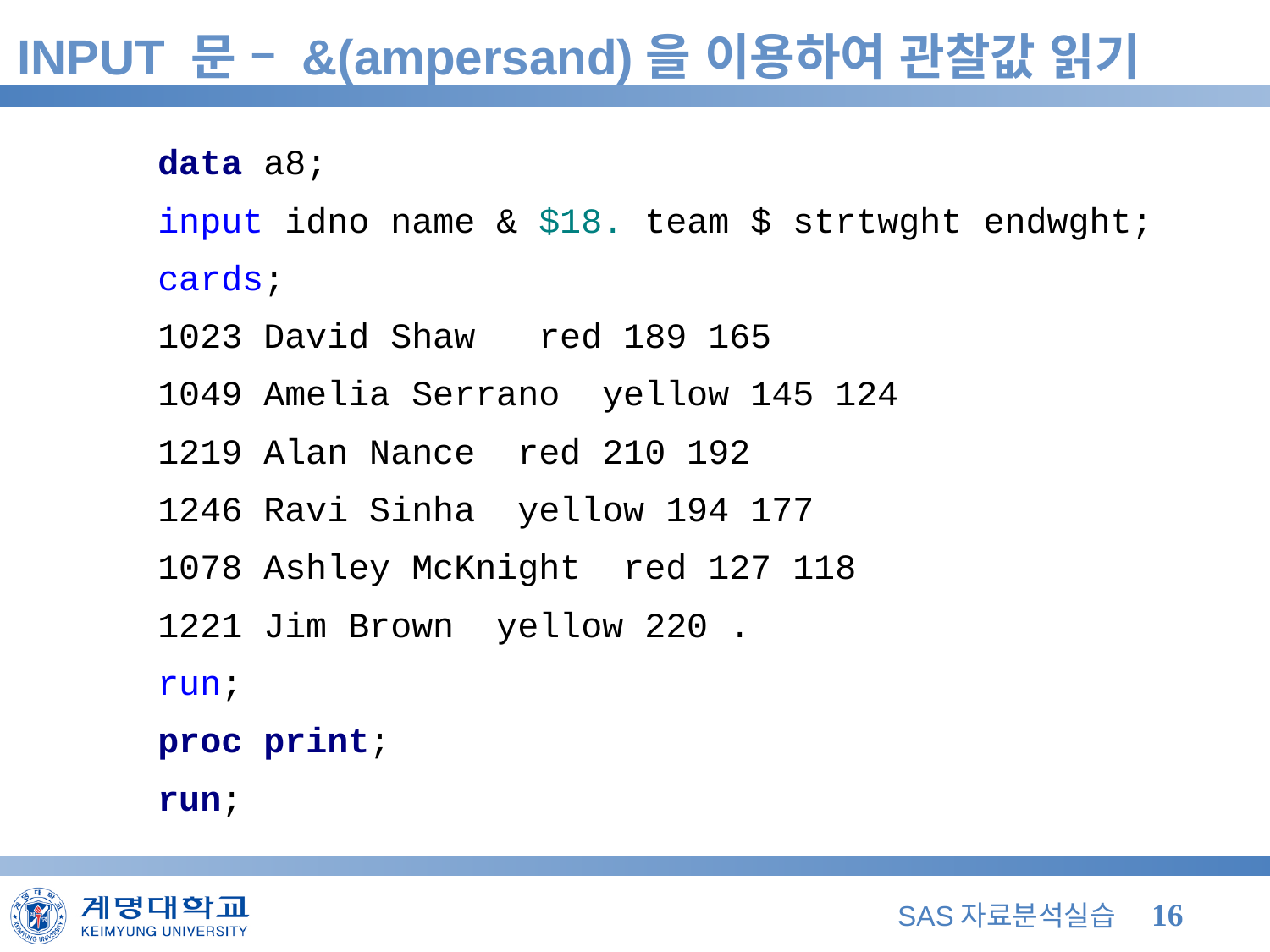

# INPUT 문 – &(ampersand)을 이용하여 관찰값 읽기
data a8;
input idno name & $18. team $ strtwght endwght;
cards;
1023 David Shaw   red 189 165
1049 Amelia Serrano  yellow 145 124
1219 Alan Nance  red 210 192
1246 Ravi Sinha  yellow 194 177
1078 Ashley McKnight  red 127 118
1221 Jim Brown  yellow 220 .
run;
proc print;
run;